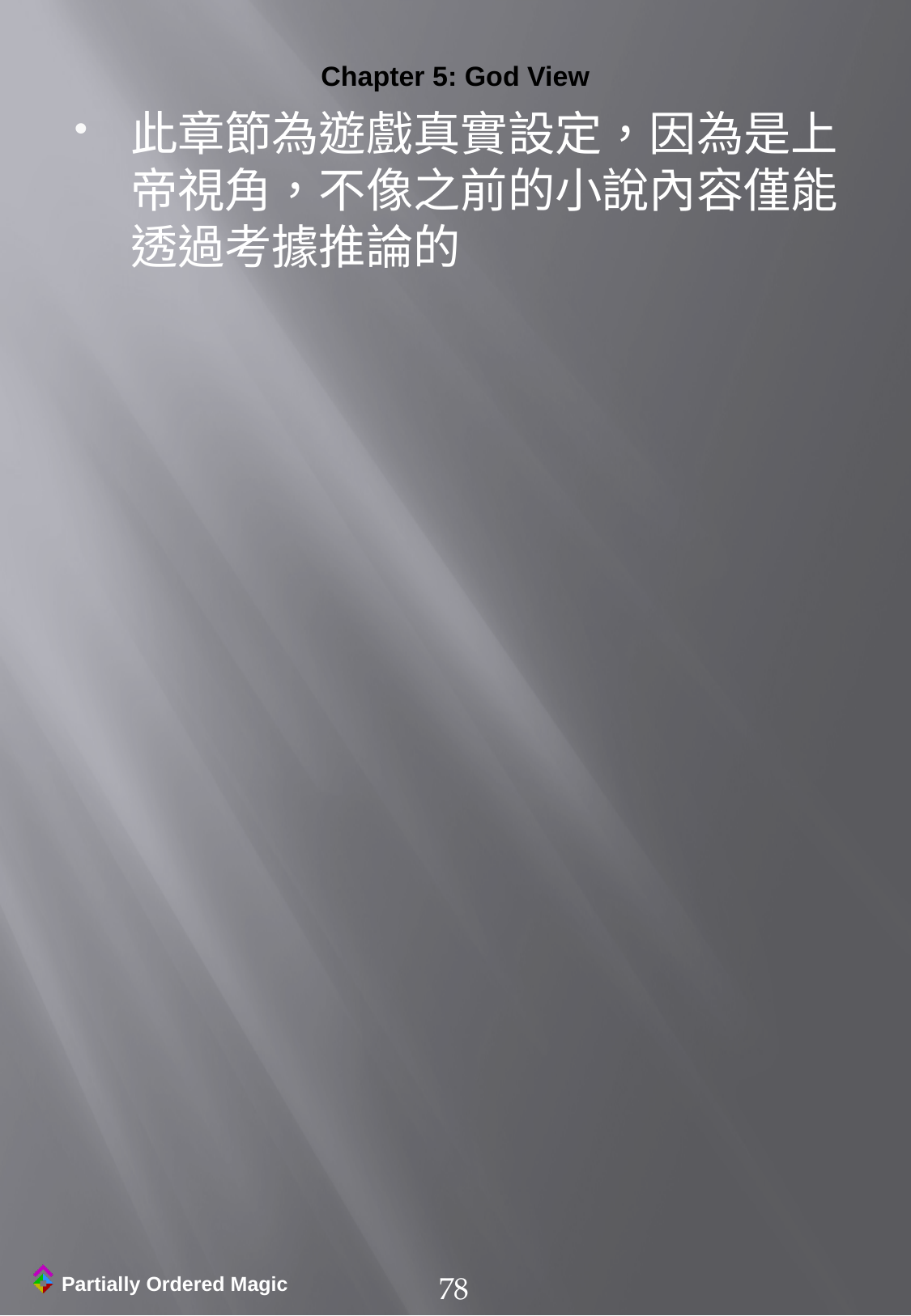

# Chapter 5: God View
此章節為遊戲真實設定，因為是上帝視角，不像之前的小說內容僅能透過考據推論的